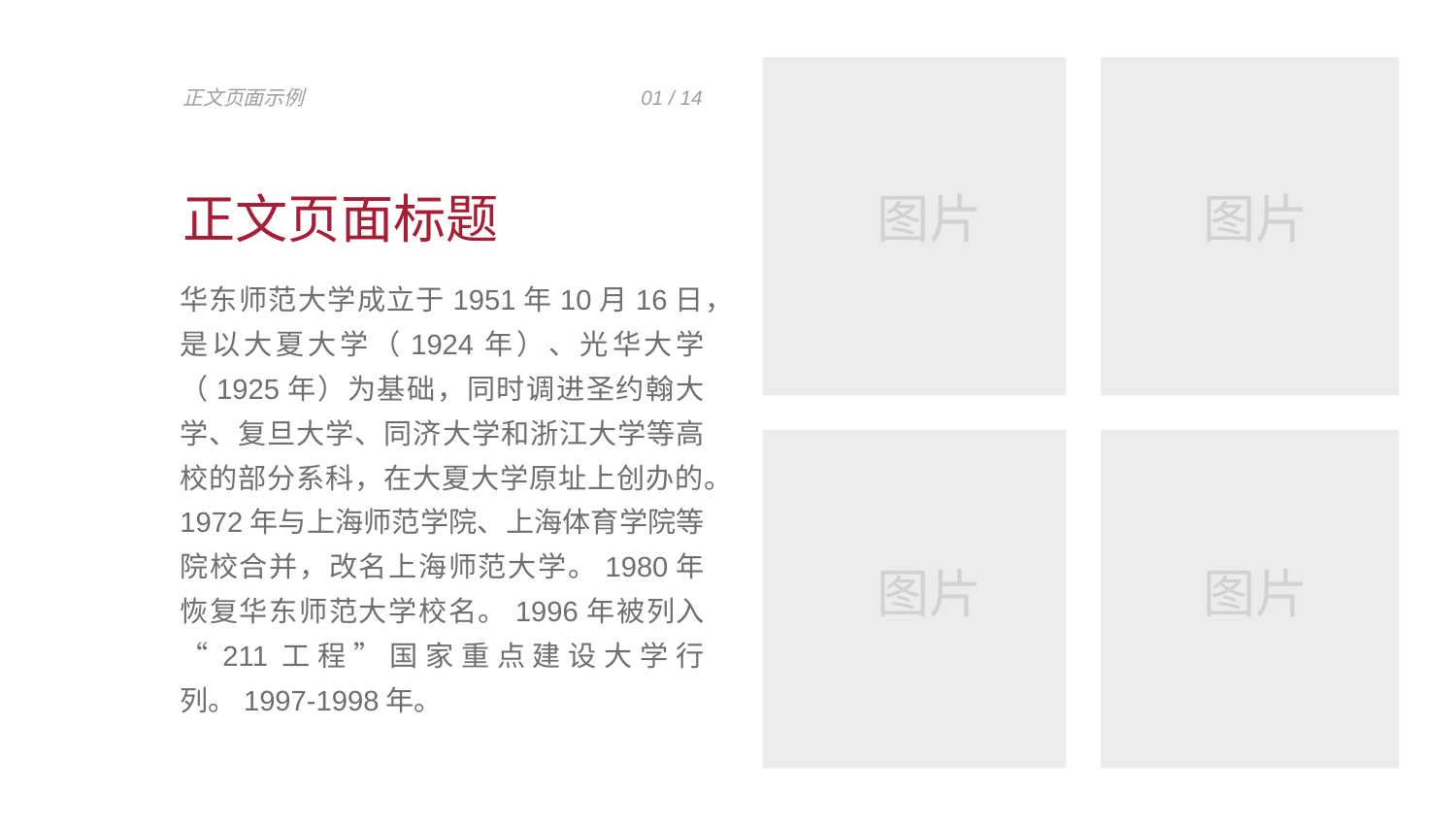

正文页面示例
01 / 14
正文页面标题
图片
图片
华东师范大学成立于1951年10月16日，是以大夏大学（1924年）、光华大学（1925年）为基础，同时调进圣约翰大学、复旦大学、同济大学和浙江大学等高校的部分系科，在大夏大学原址上创办的。1972年与上海师范学院、上海体育学院等院校合并，改名上海师范大学。1980年恢复华东师范大学校名。1996年被列入“211工程”国家重点建设大学行列。1997-1998年。

图片
图片